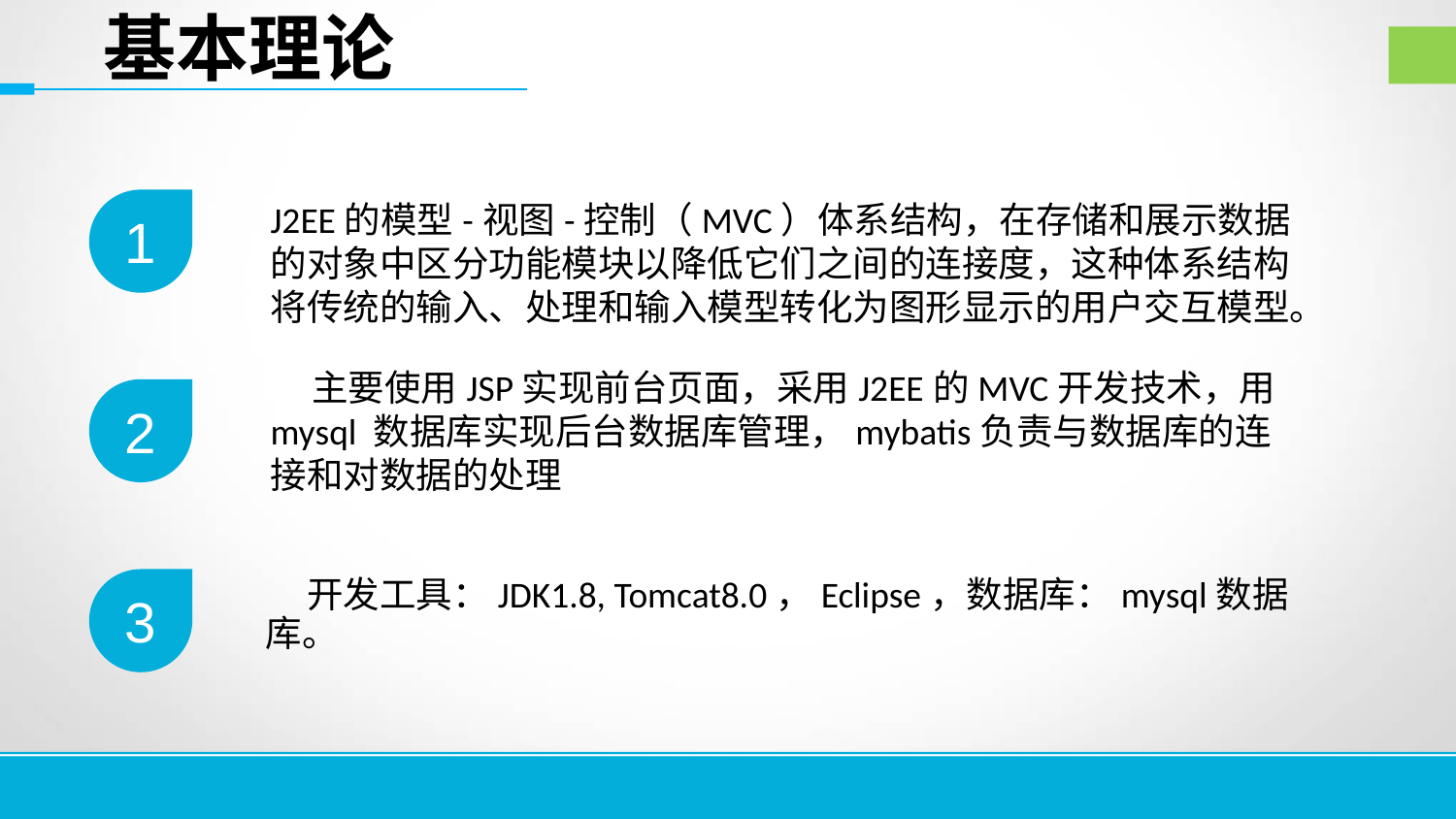

基本理论

1
J2EE的模型-视图-控制（MVC）体系结构，在存储和展示数据的对象中区分功能模块以降低它们之间的连接度，这种体系结构将传统的输入、处理和输入模型转化为图形显示的用户交互模型。
    主要使用JSP实现前台页面，采用J2EE的MVC开发技术，用mysql 数据库实现后台数据库管理，mybatis负责与数据库的连接和对数据的处理
2
3
    开发工具：JDK1.8, Tomcat8.0，Eclipse，数据库：mysql数据库。